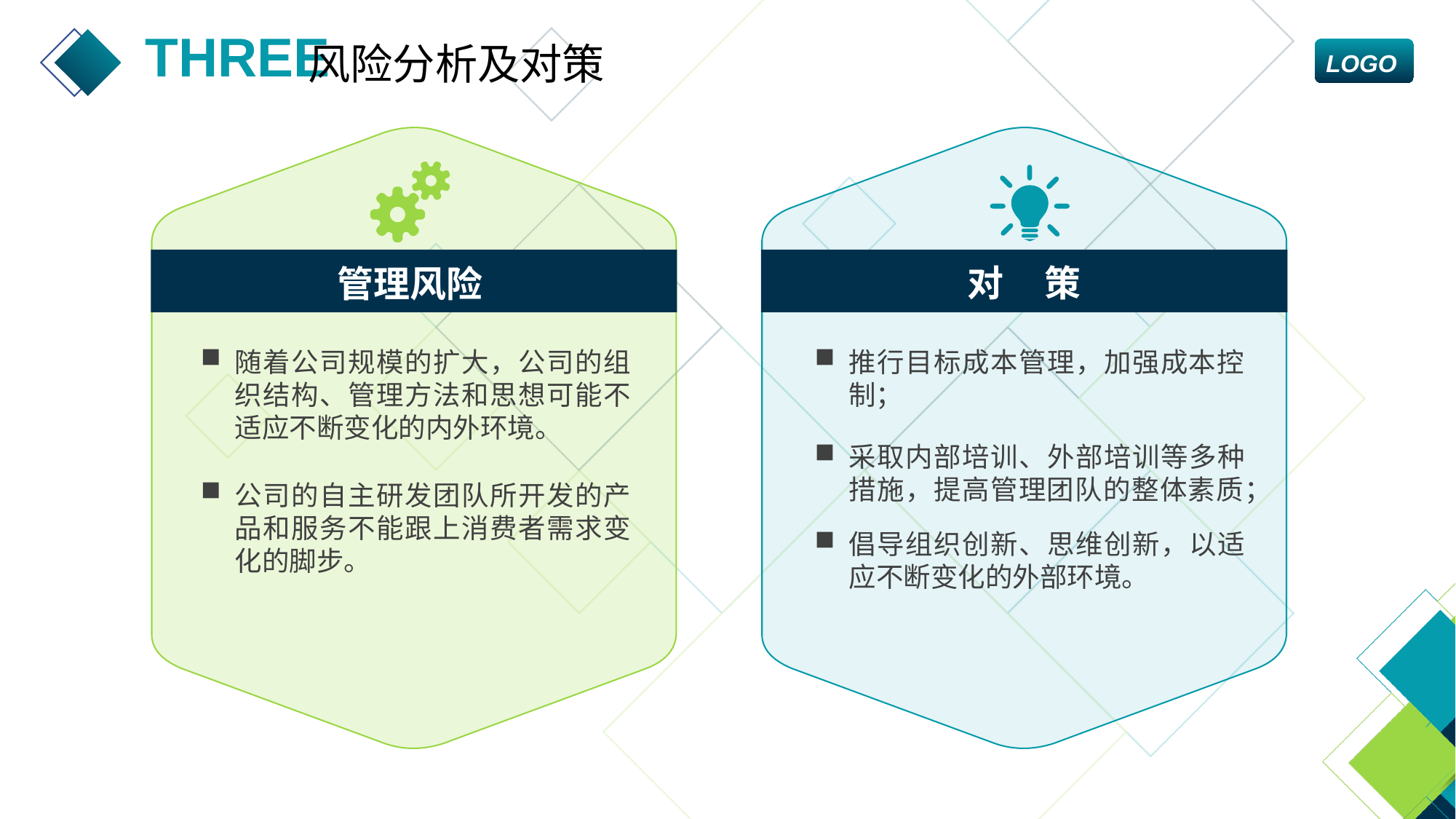

THREE
风险分析及对策

管理风险
随着公司规模的扩大，公司的组织结构、管理方法和思想可能不适应不断变化的内外环境。
公司的自主研发团队所开发的产品和服务不能跟上消费者需求变化的脚步。

对     策
推行目标成本管理，加强成本控制；
采取内部培训、外部培训等多种措施，提高管理团队的整体素质；
倡导组织创新、思维创新，以适应不断变化的外部环境。